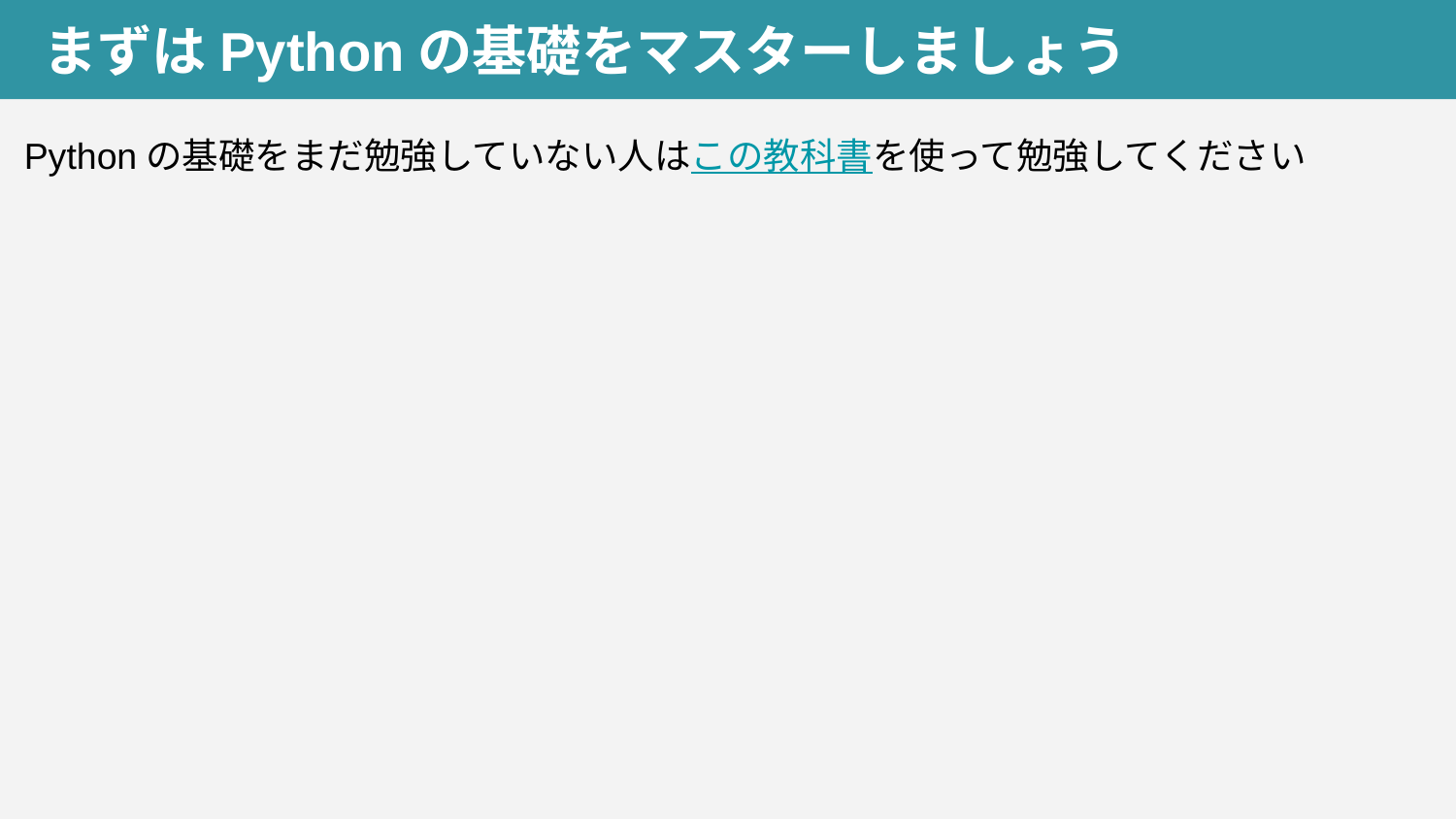

まずはPythonの基礎をマスターしましょう
Pythonの基礎をまだ勉強していない人はこの教科書を使って勉強してください